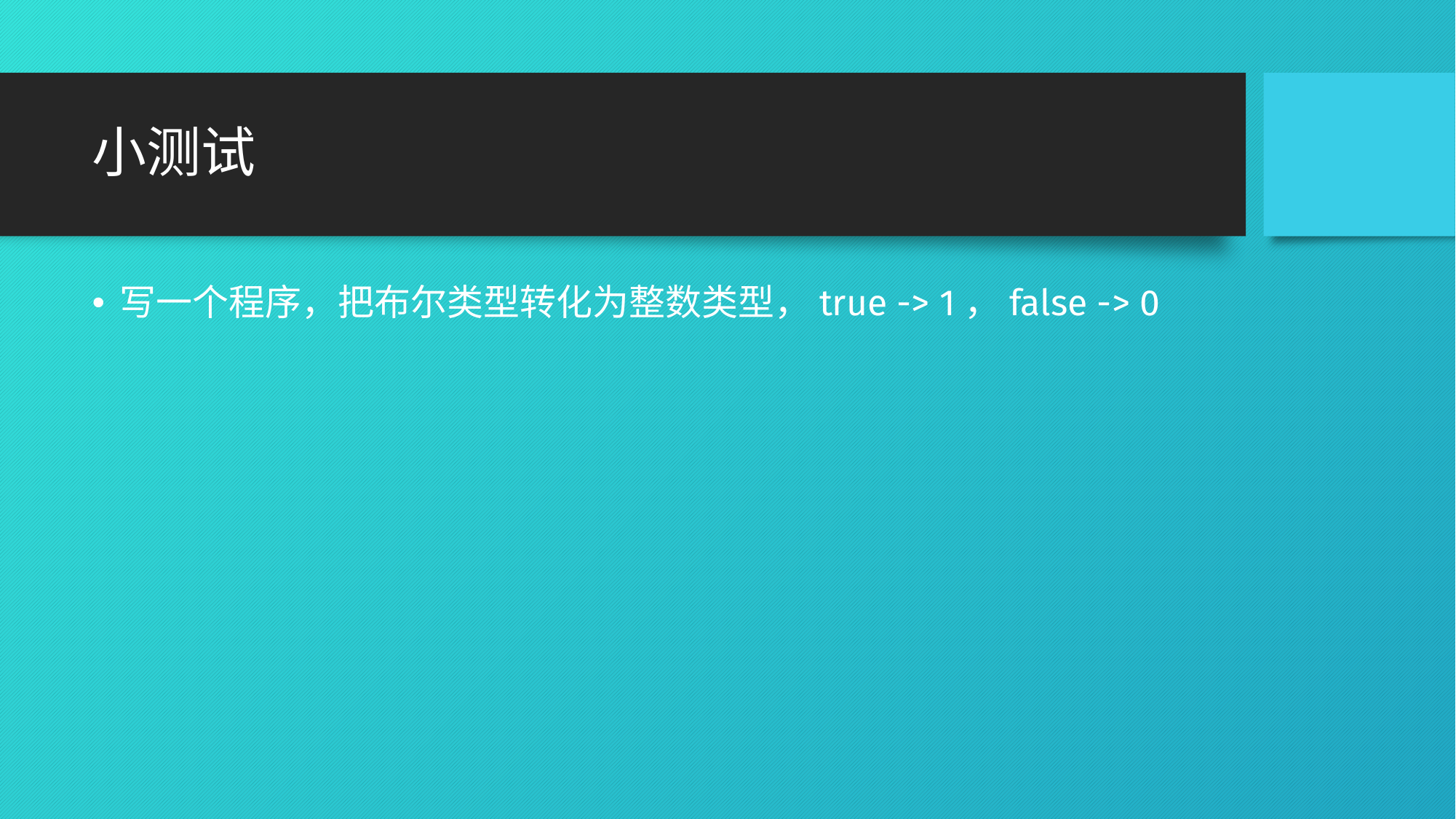

# 小测试
写一个程序，把布尔类型转化为整数类型，true -> 1，false -> 0